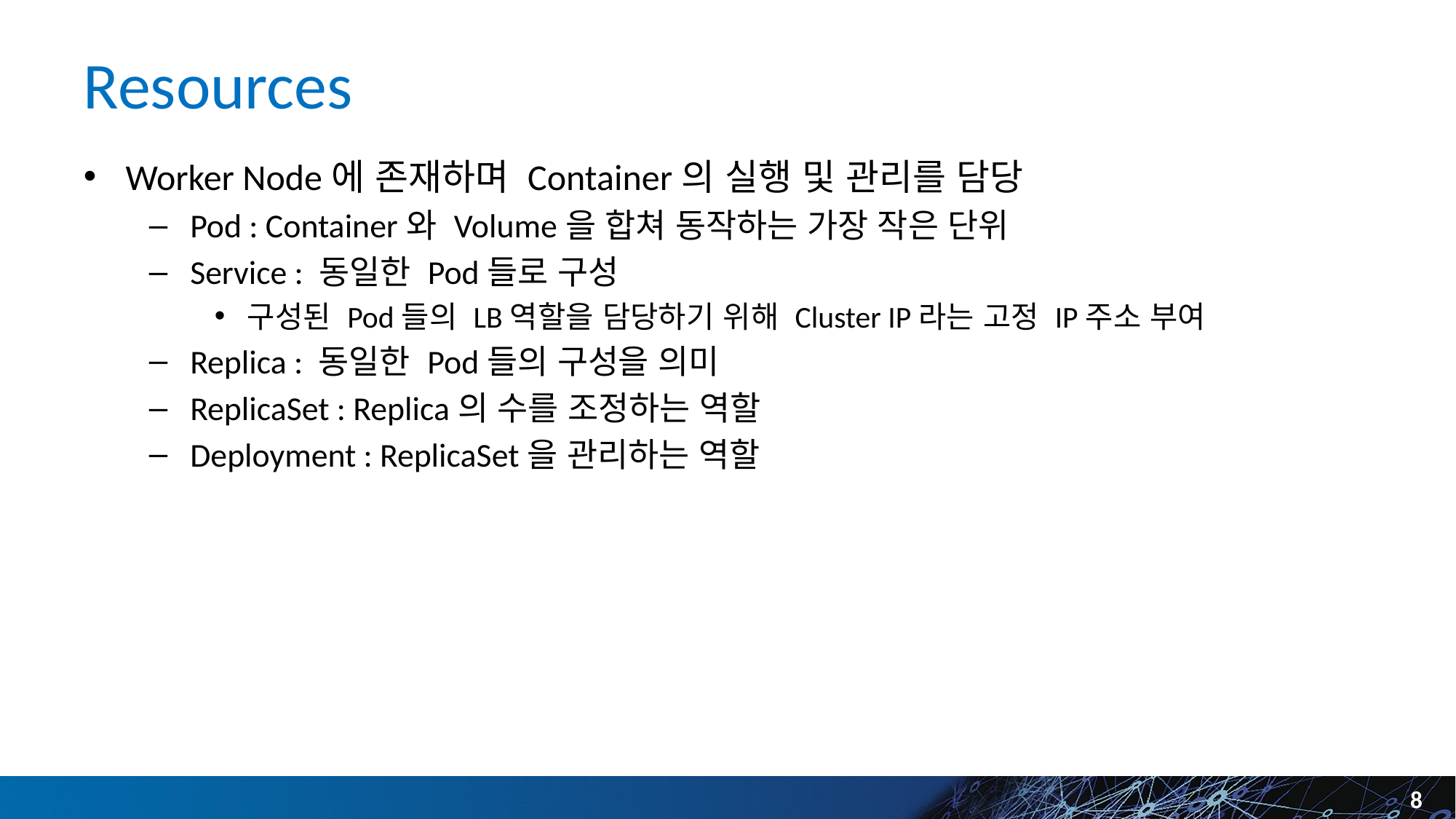

# Resources
Worker Node에 존재하며 Container의 실행 및 관리를 담당
Pod : Container와 Volume을 합쳐 동작하는 가장 작은 단위
Service : 동일한 Pod들로 구성
구성된 Pod들의 LB역할을 담당하기 위해 Cluster IP라는 고정 IP주소 부여
Replica : 동일한 Pod들의 구성을 의미
ReplicaSet : Replica의 수를 조정하는 역할
Deployment : ReplicaSet을 관리하는 역할
8